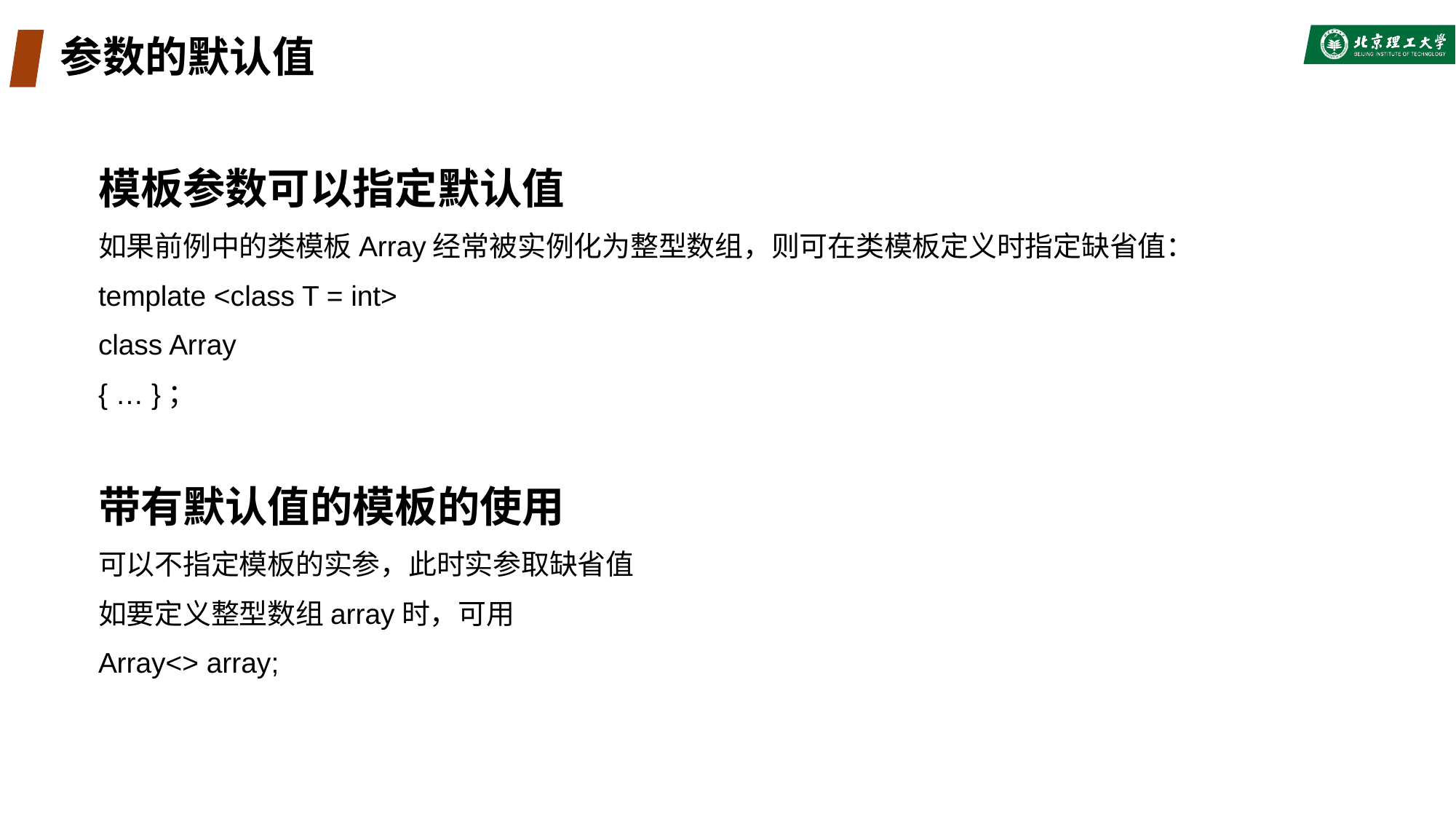

# 参数的默认值
模板参数可以指定默认值
如果前例中的类模板Array经常被实例化为整型数组，则可在类模板定义时指定缺省值：
template <class T = int>
class Array
{ … }；

带有默认值的模板的使用
可以不指定模板的实参，此时实参取缺省值
如要定义整型数组array时，可用
Array<> array;